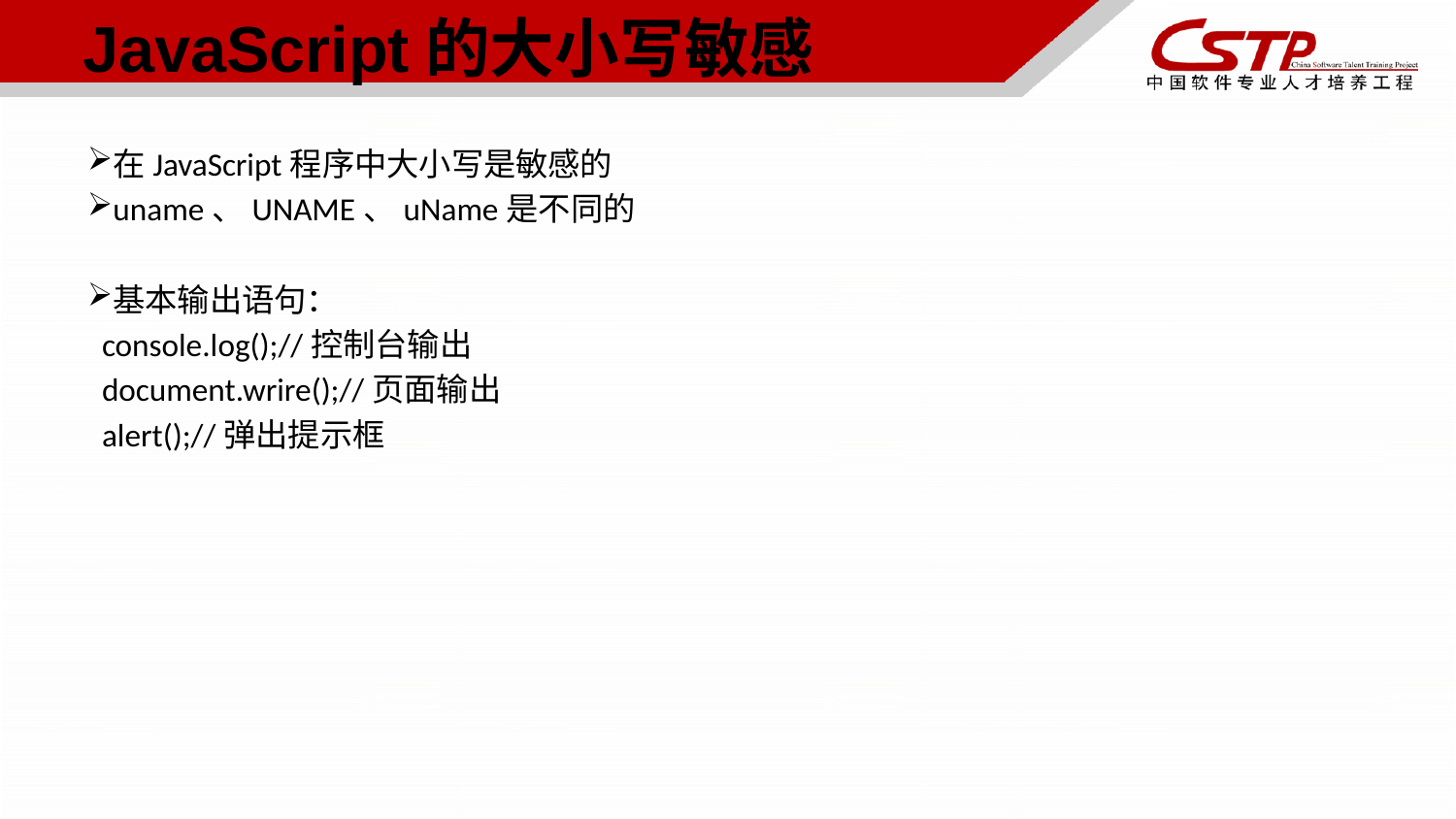

# JavaScript的大小写敏感
在JavaScript程序中大小写是敏感的
uname、UNAME、uName是不同的

基本输出语句：
  console.log();//控制台输出
  document.wrire();//页面输出
  alert();//弹出提示框